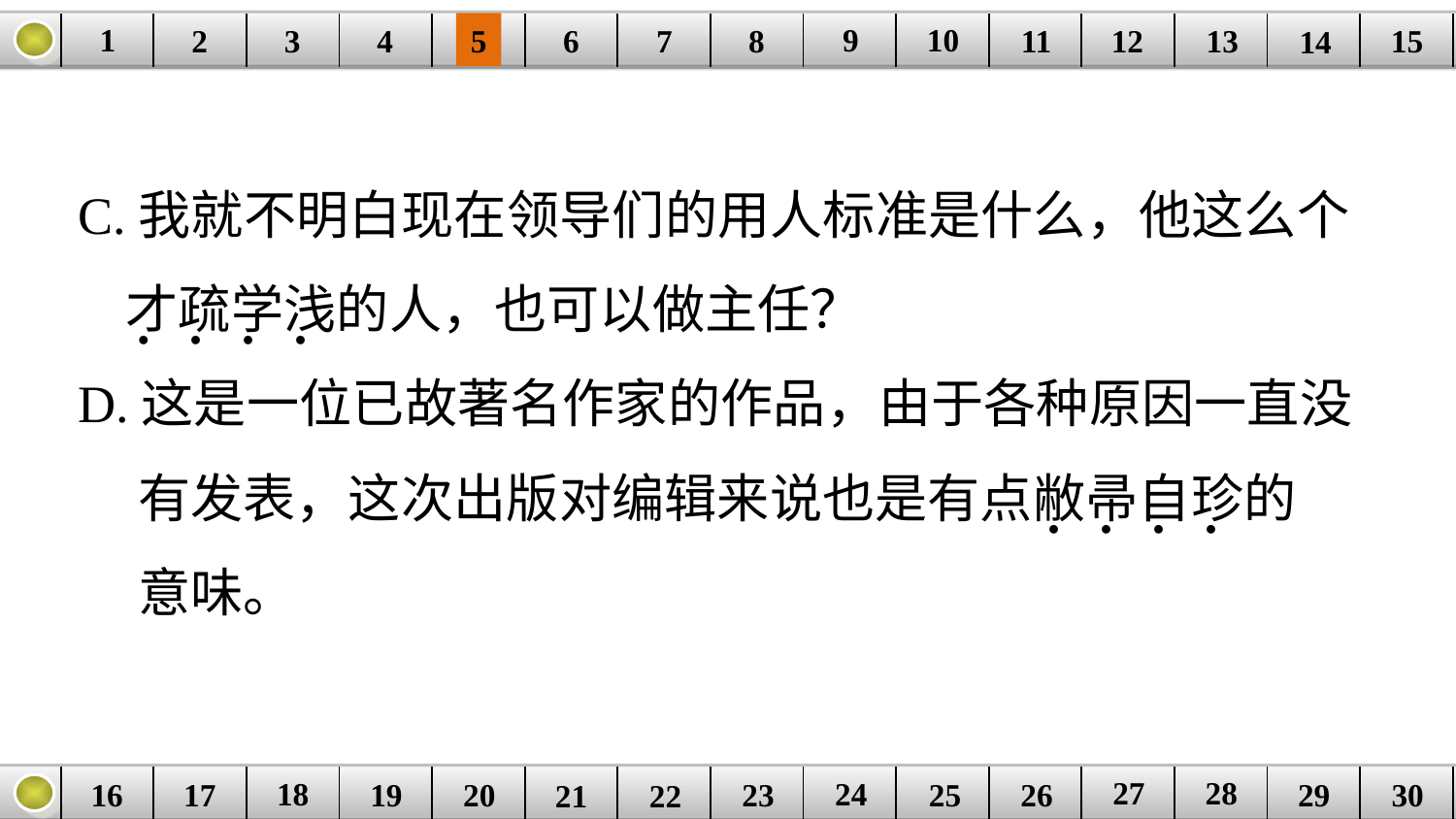

9
10
1
3
4
5
6
8
11
2
12
15
|  |  |  |  |  |  |  |  |  |  |  |  |  |  |  |
| --- | --- | --- | --- | --- | --- | --- | --- | --- | --- | --- | --- | --- | --- | --- |
7
13
14

C.我就不明白现在领导们的用人标准是什么，他这么个
   才疏学浅的人，也可以做主任？
D.这是一位已故著名作家的作品，由于各种原因一直没
    有发表，这次出版对编辑来说也是有点敝帚自珍的
    意味。
.   .   .   .
.   .   .   .

27
28
18
24
16
25
26
30
|  |  |  |  |  |  |  |  |  |  |  |  |  |  |  |
| --- | --- | --- | --- | --- | --- | --- | --- | --- | --- | --- | --- | --- | --- | --- |
23
17
19
20
29
21
22